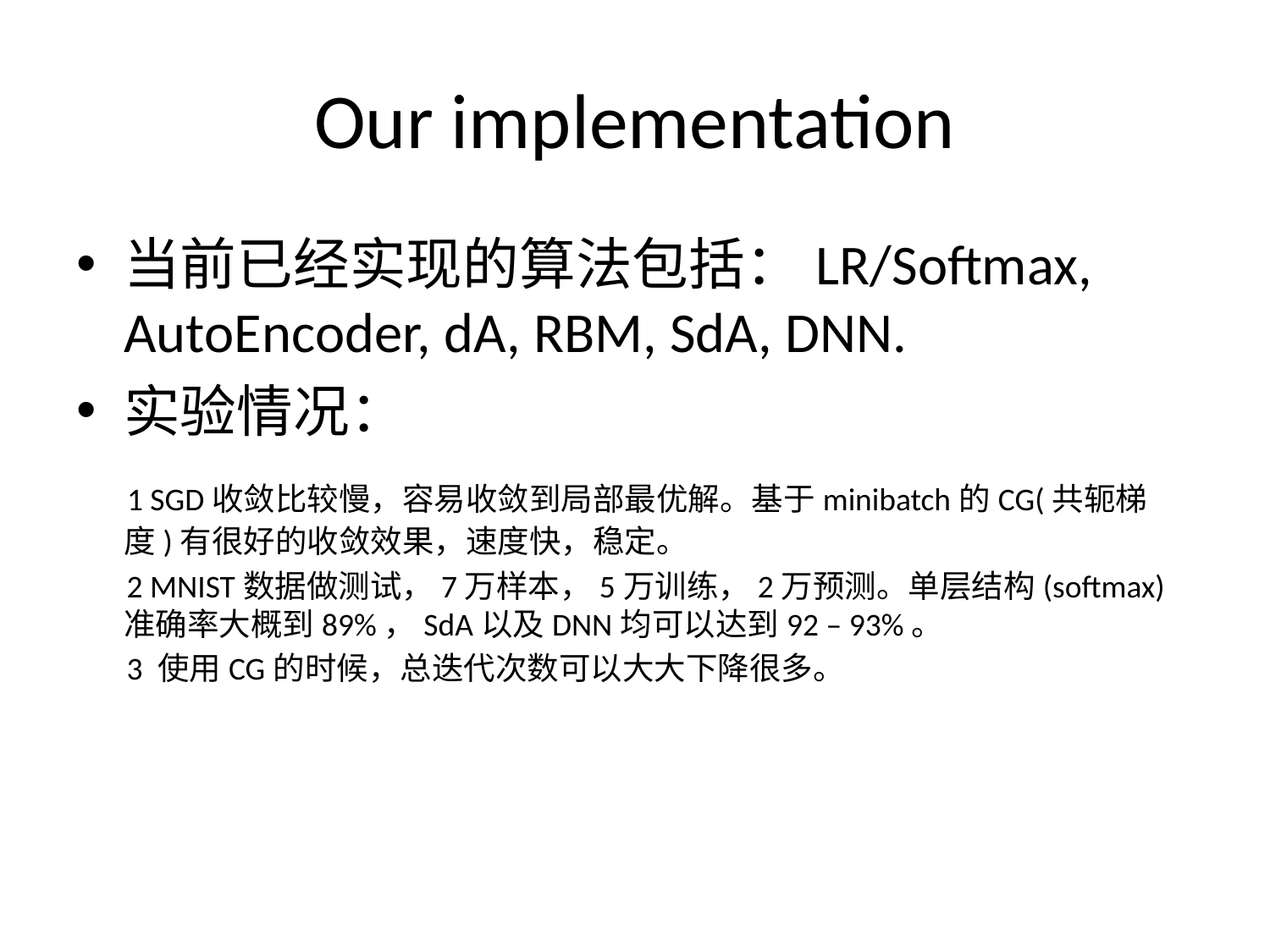

# Our implementation
当前已经实现的算法包括：LR/Softmax, AutoEncoder, dA, RBM, SdA, DNN.
实验情况：
    1 SGD收敛比较慢，容易收敛到局部最优解。基于minibatch的CG(共轭梯度)有很好的收敛效果，速度快，稳定。
       2 MNIST数据做测试，7万样本，5万训练，2万预测。单层结构(softmax)准确率大概到89%，SdA以及DNN均可以达到92 – 93%。
       3 使用CG的时候，总迭代次数可以大大下降很多。